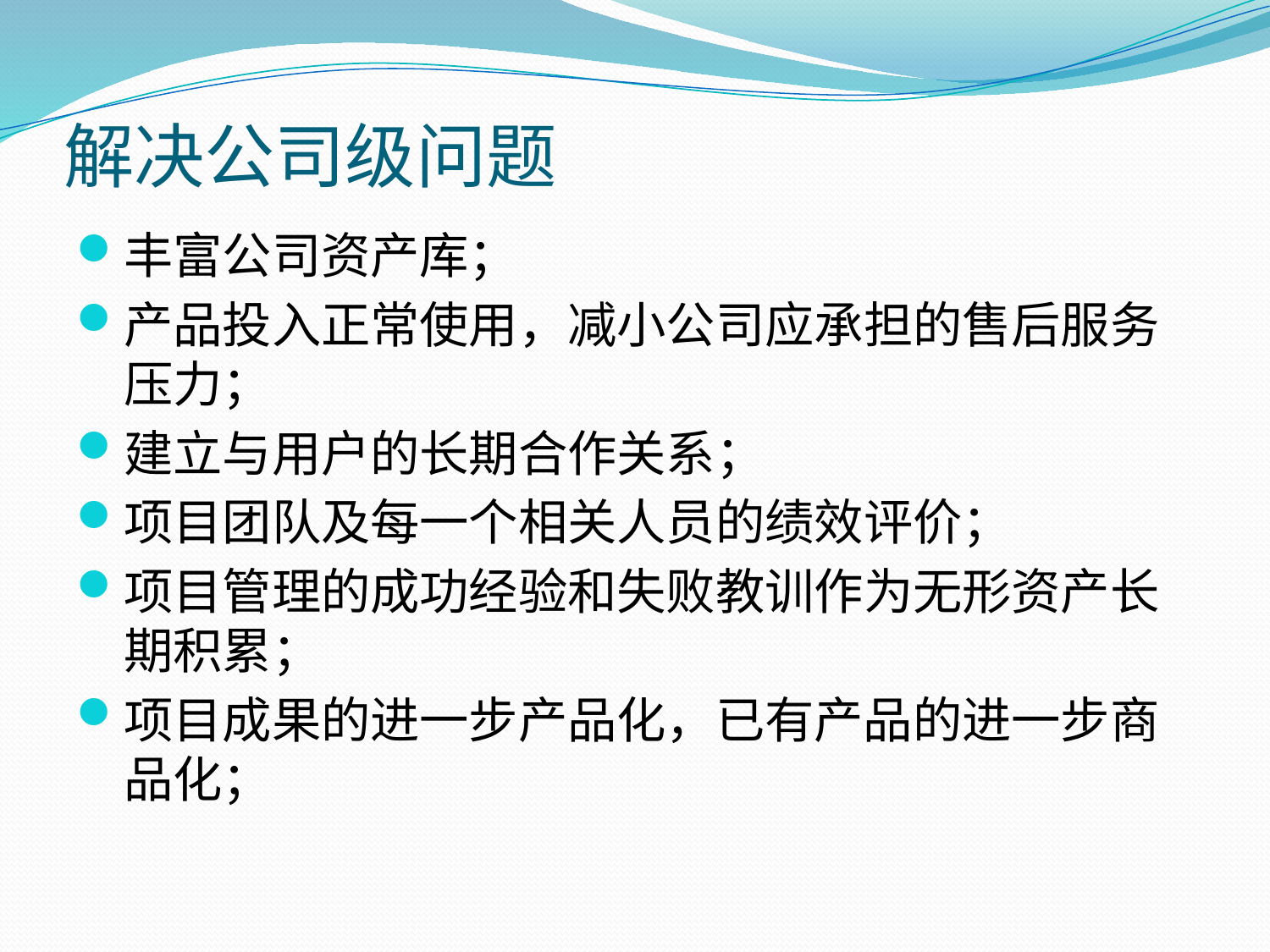

# 解决公司级问题
丰富公司资产库；
产品投入正常使用，减小公司应承担的售后服务压力；
建立与用户的长期合作关系；
项目团队及每一个相关人员的绩效评价；
项目管理的成功经验和失败教训作为无形资产长期积累；
项目成果的进一步产品化，已有产品的进一步商品化；